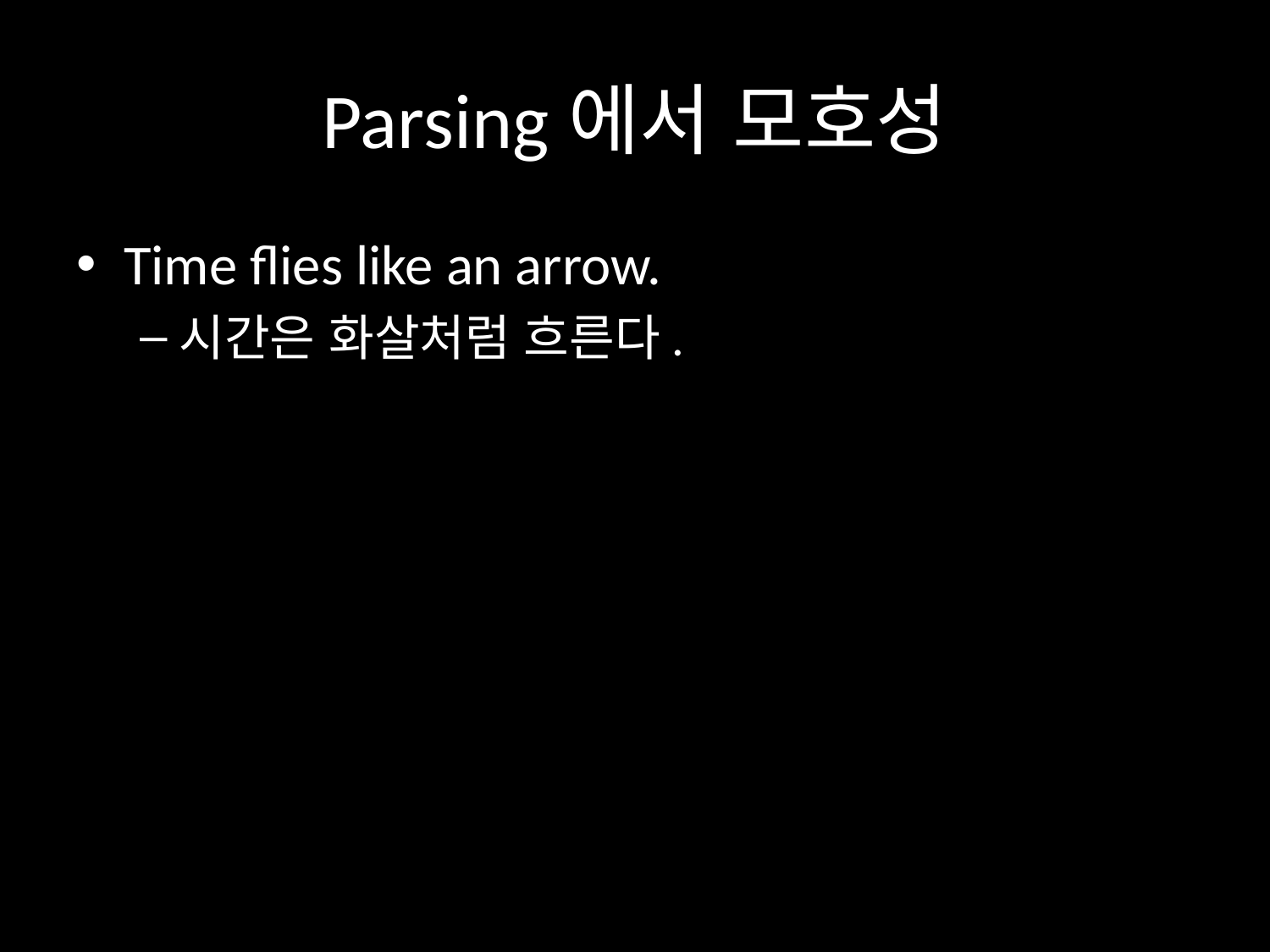

# Parsing에서 모호성
Time flies like an arrow.
시간은 화살처럼 흐른다.